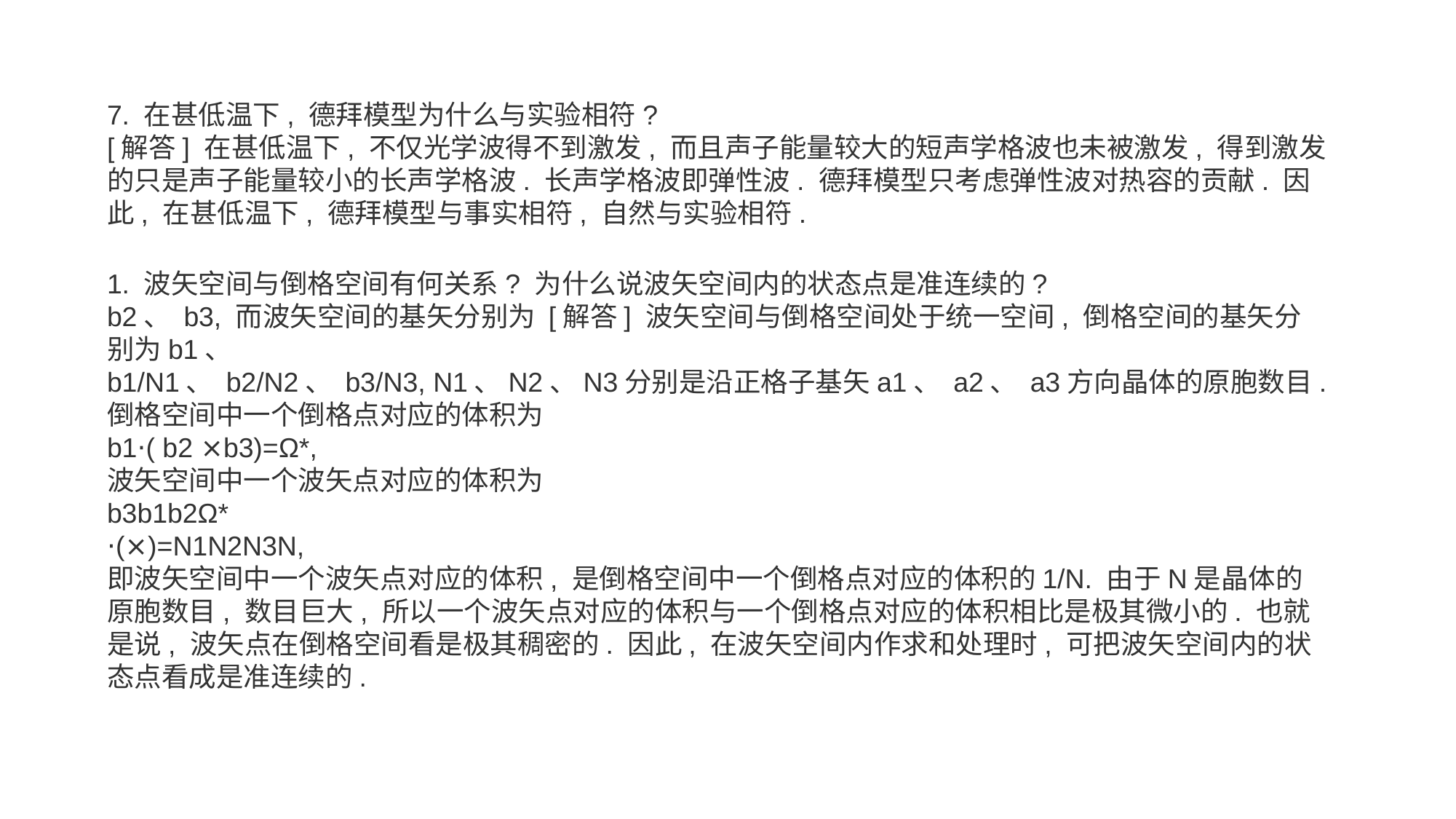

7. 在甚低温下, 德拜模型为什么与实验相符?
[解答] 在甚低温下, 不仅光学波得不到激发, 而且声子能量较大的短声学格波也未被激发, 得到激发的只是声子能量较小的长声学格波. 长声学格波即弹性波. 德拜模型只考虑弹性波对热容的贡献. 因此, 在甚低温下, 德拜模型与事实相符, 自然与实验相符.
1. 波矢空间与倒格空间有何关系? 为什么说波矢空间内的状态点是准连续的?
b2、 b3, 而波矢空间的基矢分别为 [解答] 波矢空间与倒格空间处于统一空间, 倒格空间的基矢分别为b1、
b1/N1、 b2/N2、 b3/N3, N1、N2、N3分别是沿正格子基矢a1、 a2、 a3方向晶体的原胞数目.
倒格空间中一个倒格点对应的体积为
b1⋅( b2 ⨯b3)=Ω*,
波矢空间中一个波矢点对应的体积为
b3b1b2Ω*
⋅(⨯)=N1N2N3N,
即波矢空间中一个波矢点对应的体积, 是倒格空间中一个倒格点对应的体积的1/N. 由于N是晶体的原胞数目, 数目巨大, 所以一个波矢点对应的体积与一个倒格点对应的体积相比是极其微小的. 也就是说, 波矢点在倒格空间看是极其稠密的. 因此, 在波矢空间内作求和处理时, 可把波矢空间内的状态点看成是准连续的.